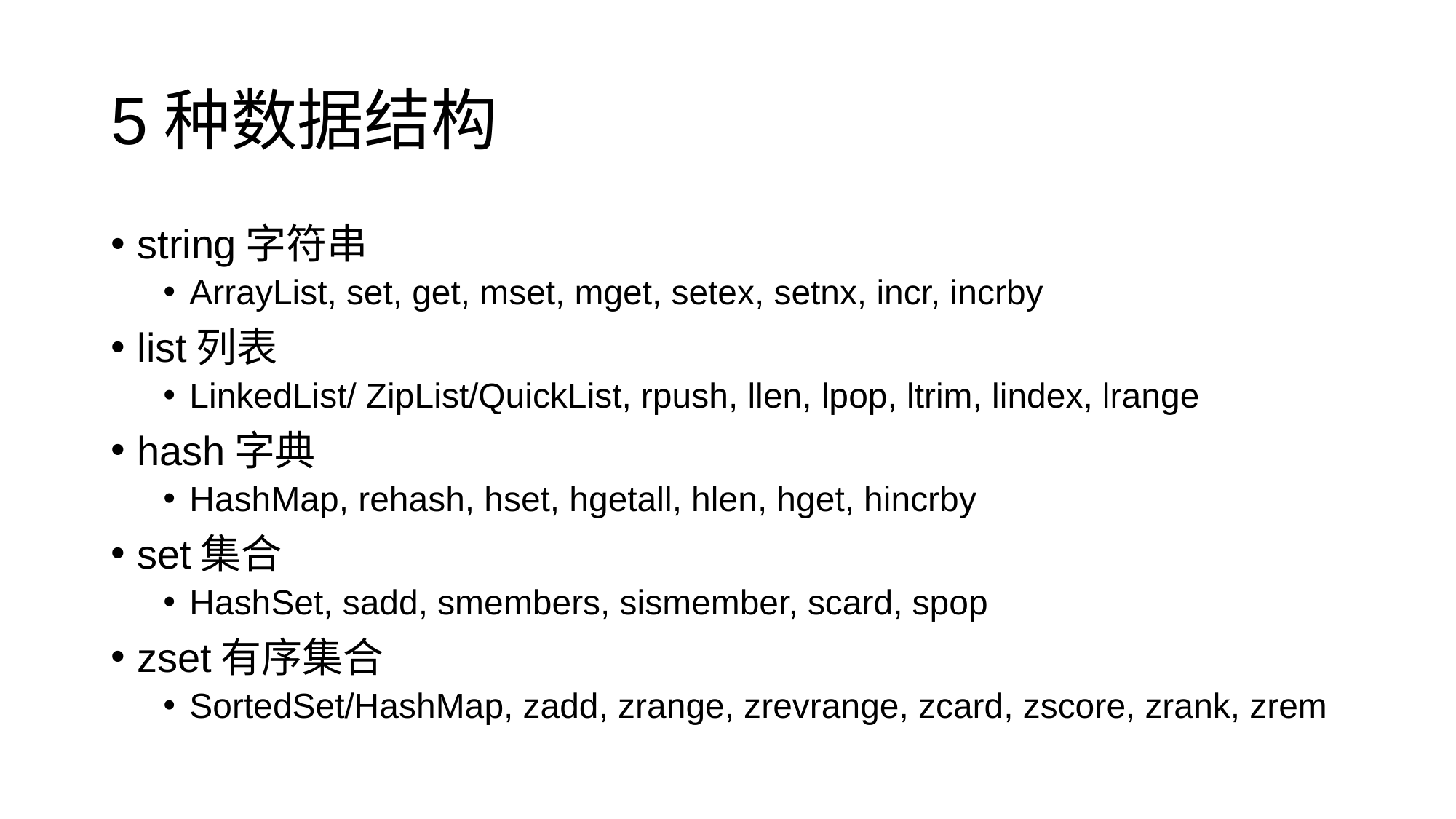

# 5种数据结构
string字符串
ArrayList, set, get, mset, mget, setex, setnx, incr, incrby
list列表
LinkedList/ ZipList/QuickList, rpush, llen, lpop, ltrim, lindex, lrange
hash字典
HashMap, rehash, hset, hgetall, hlen, hget, hincrby
set集合
HashSet, sadd, smembers, sismember, scard, spop
zset有序集合
SortedSet/HashMap, zadd, zrange, zrevrange, zcard, zscore, zrank, zrem